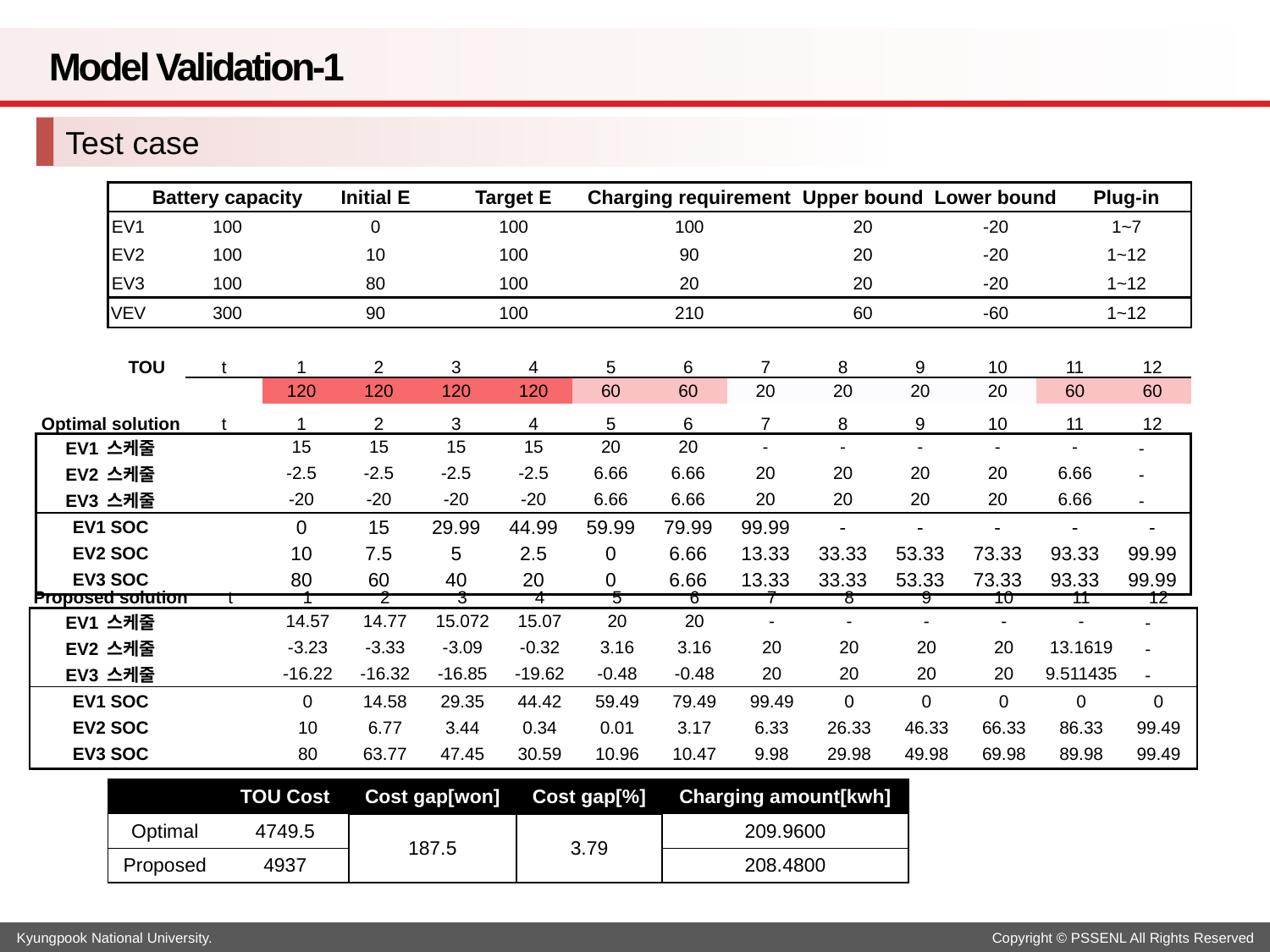

# Model Validation-1

Test case
|  | Battery capacity | Initial E | Target E | Charging requirement | Upper bound | Lower bound | Plug-in |
| --- | --- | --- | --- | --- | --- | --- | --- |
| EV1 | 100 | 0 | 100 | 100 | 20 | -20 | 1~7 |
| EV2 | 100 | 10 | 100 | 90 | 20 | -20 | 1~12 |
| EV3 | 100 | 80 | 100 | 20 | 20 | -20 | 1~12 |
| VEV | 300 | 90 | 100 | 210 | 60 | -60 | 1~12 |
| TOU | t | 1 | 2 | 3 | 4 | 5 | 6 | 7 | 8 | 9 | 10 | 11 | 12 |
| --- | --- | --- | --- | --- | --- | --- | --- | --- | --- | --- | --- | --- | --- |
|  |  | 120 | 120 | 120 | 120 | 60 | 60 | 20 | 20 | 20 | 20 | 60 | 60 |
| Optimal solution | t | 1 | 2 | 3 | 4 | 5 | 6 | 7 | 8 | 9 | 10 | 11 | 12 |
| --- | --- | --- | --- | --- | --- | --- | --- | --- | --- | --- | --- | --- | --- |
| EV1 스케줄 |  | 15 | 15 | 15 | 15 | 20 | 20 | - | - | - | - | - | - |
| EV2 스케줄 |  | -2.5 | -2.5 | -2.5 | -2.5 | 6.66 | 6.66 | 20 | 20 | 20 | 20 | 6.66 | - |
| EV3 스케줄 |  | -20 | -20 | -20 | -20 | 6.66 | 6.66 | 20 | 20 | 20 | 20 | 6.66 | - |
| EV1 SOC |  | 0 | 15 | 29.99 | 44.99 | 59.99 | 79.99 | 99.99 | - | - | - | - | - |
| EV2 SOC |  | 10 | 7.5 | 5 | 2.5 | 0 | 6.66 | 13.33 | 33.33 | 53.33 | 73.33 | 93.33 | 99.99 |
| EV3 SOC |  | 80 | 60 | 40 | 20 | 0 | 6.66 | 13.33 | 33.33 | 53.33 | 73.33 | 93.33 | 99.99 |
| Proposed solution | t | 1 | 2 | 3 | 4 | 5 | 6 | 7 | 8 | 9 | 10 | 11 | 12 |
| --- | --- | --- | --- | --- | --- | --- | --- | --- | --- | --- | --- | --- | --- |
| EV1 스케줄 |  | 14.57 | 14.77 | 15.072 | 15.07 | 20 | 20 | - | - | - | - | - | - |
| EV2 스케줄 |  | -3.23 | -3.33 | -3.09 | -0.32 | 3.16 | 3.16 | 20 | 20 | 20 | 20 | 13.1619 | - |
| EV3 스케줄 |  | -16.22 | -16.32 | -16.85 | -19.62 | -0.48 | -0.48 | 20 | 20 | 20 | 20 | 9.511435 | - |
| EV1 SOC |  | 0 | 14.58 | 29.35 | 44.42 | 59.49 | 79.49 | 99.49 | 0 | 0 | 0 | 0 | 0 |
| EV2 SOC |  | 10 | 6.77 | 3.44 | 0.34 | 0.01 | 3.17 | 6.33 | 26.33 | 46.33 | 66.33 | 86.33 | 99.49 |
| EV3 SOC |  | 80 | 63.77 | 47.45 | 30.59 | 10.96 | 10.47 | 9.98 | 29.98 | 49.98 | 69.98 | 89.98 | 99.49 |
|  | TOU Cost | Cost gap[won] | Cost gap[%] | Charging amount[kwh] |
| --- | --- | --- | --- | --- |
| Optimal | 4749.5 | 187.5 | 3.79 | 209.9600 |
| Proposed | 4937 |  |  | 208.4800 |